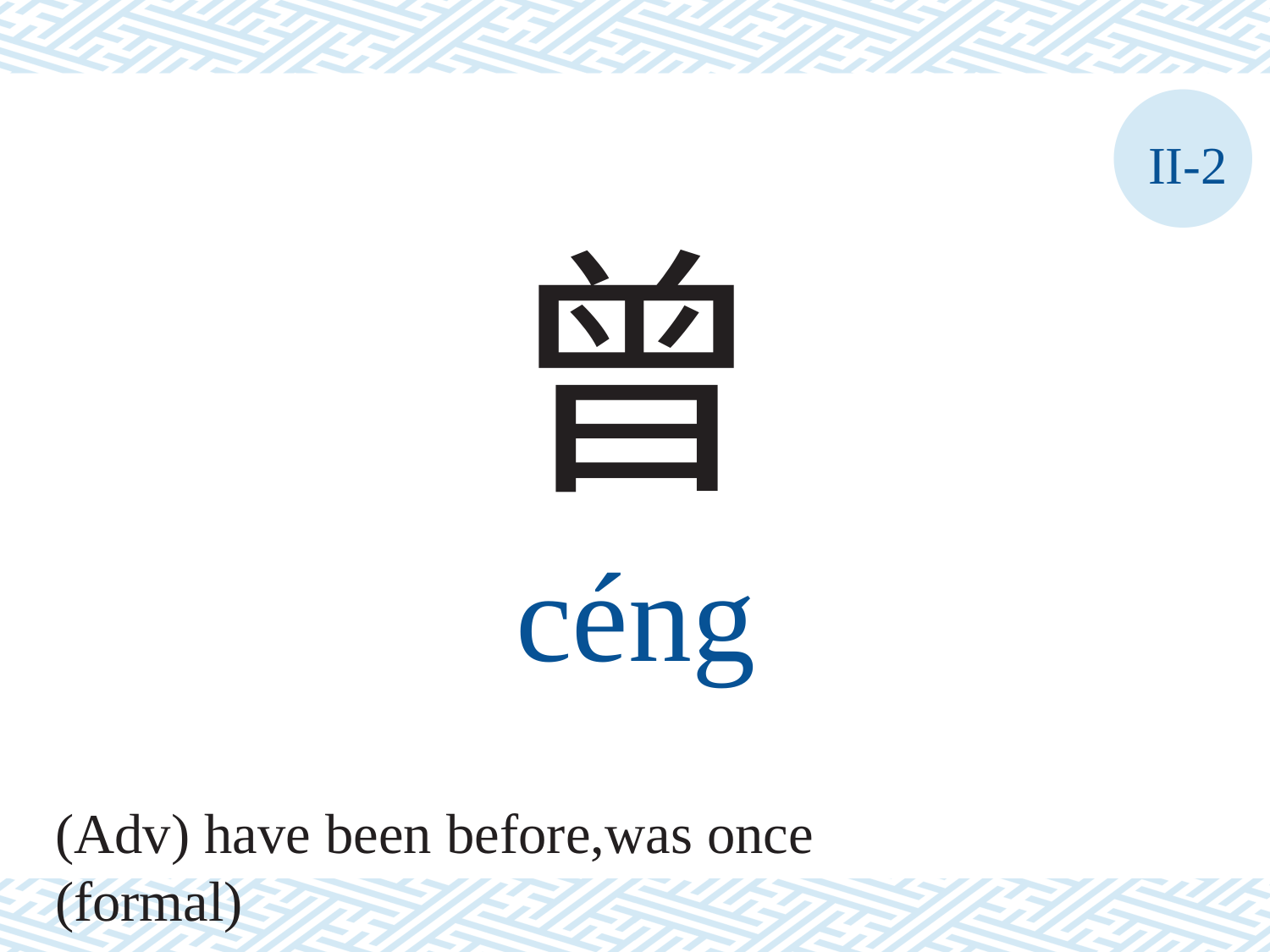

II-2
曾
céng
(Adv) have been before,was once (formal)